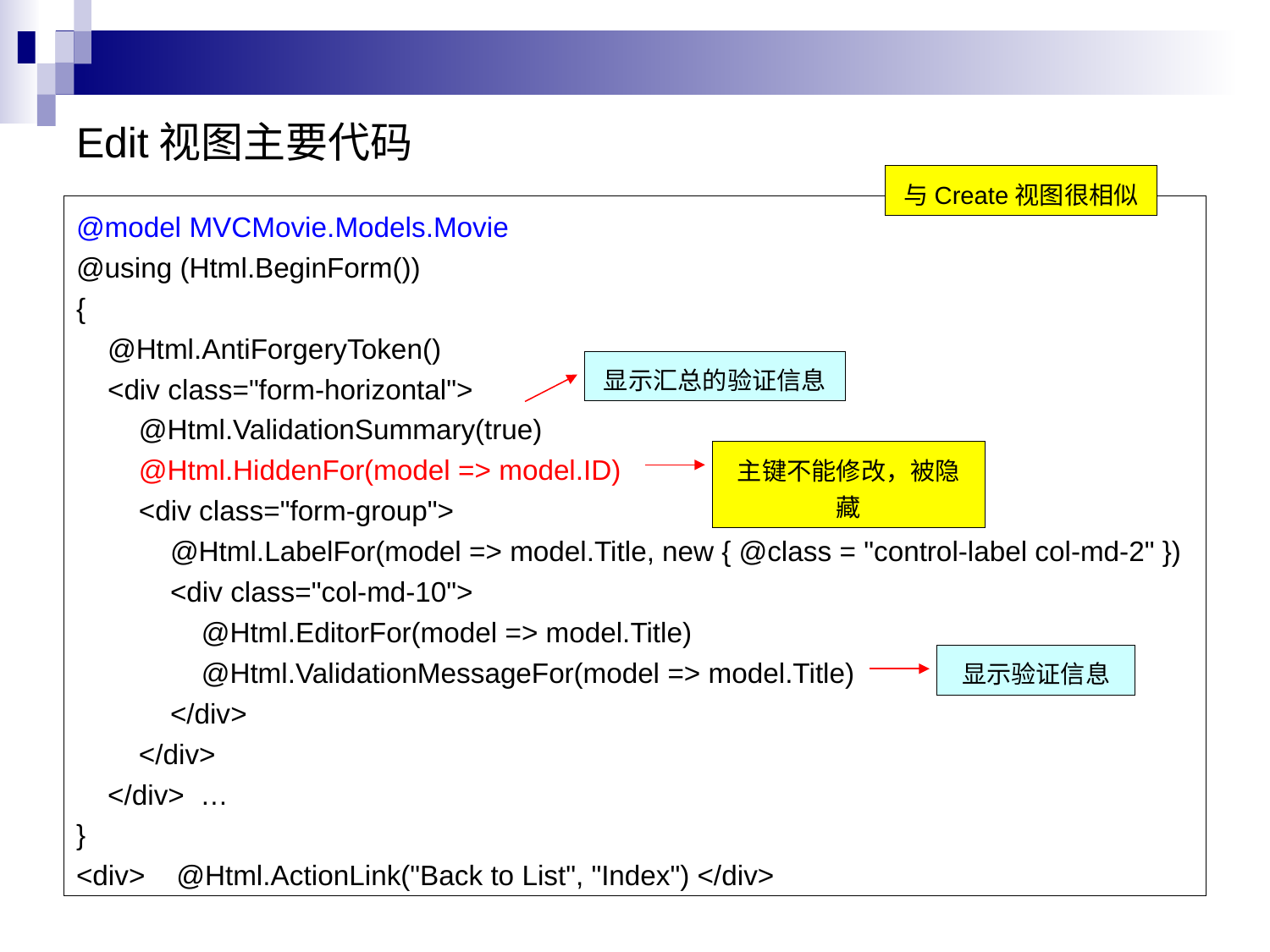

Edit视图主要代码
与Create视图很相似
@model MVCMovie.Models.Movie
@using (Html.BeginForm())
{
    @Html.AntiForgeryToken()
    <div class="form-horizontal">
        @Html.ValidationSummary(true)
        @Html.HiddenFor(model => model.ID)
        <div class="form-group">
            @Html.LabelFor(model => model.Title, new { @class = "control-label col-md-2" })
            <div class="col-md-10">
                @Html.EditorFor(model => model.Title)
                @Html.ValidationMessageFor(model => model.Title)
            </div>
        </div>
    </div>  …
}
<div>    @Html.ActionLink("Back to List", "Index") </div>

显示汇总的验证信息
主键不能修改，被隐藏
显示验证信息